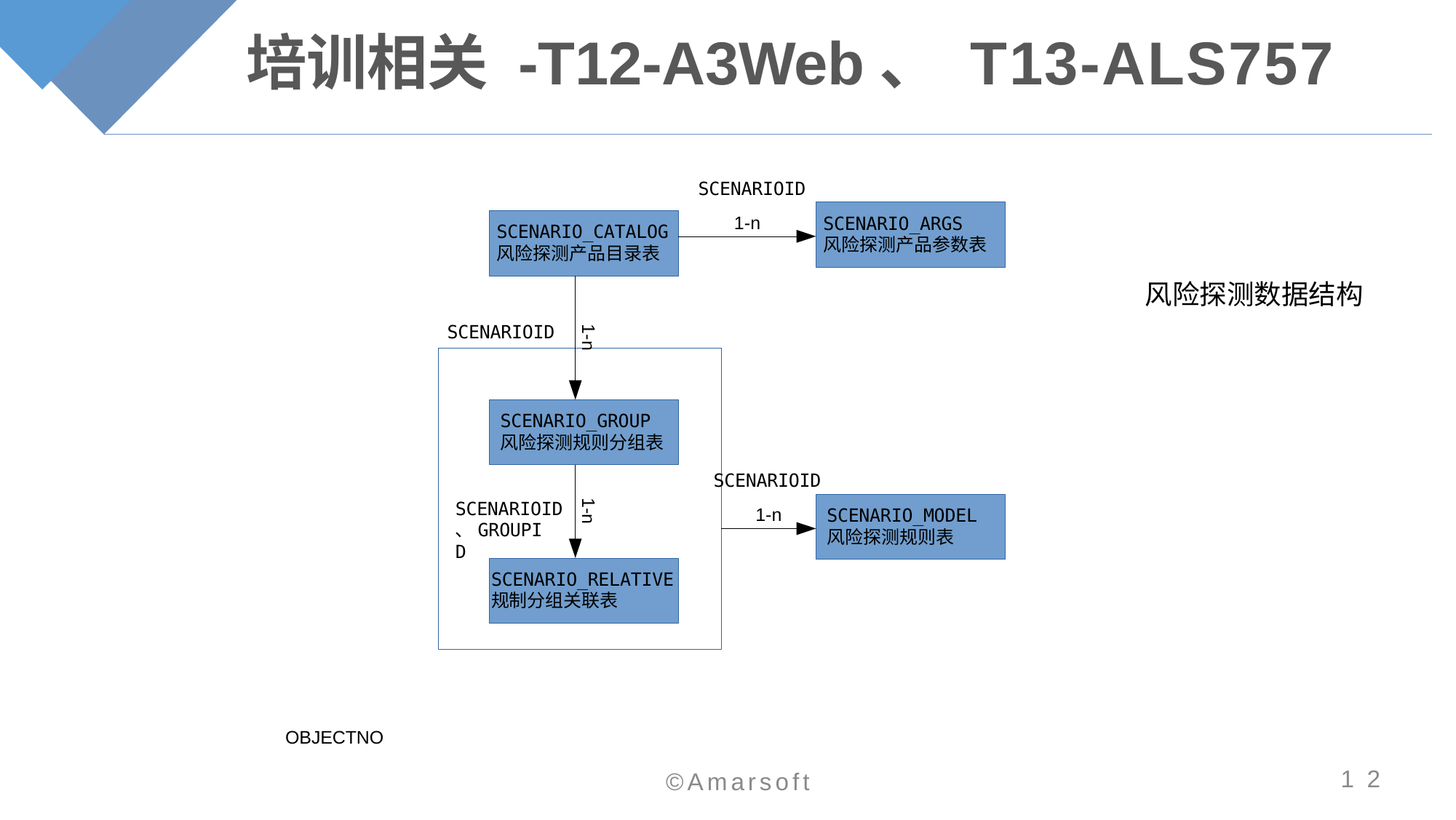

# 培训相关 -T12-A3Web、 T13-ALS757
SCENARIOID

1-n
SCENARIO_ARGS

SCENARIO_CATALOG

风险探测产品参数表

风险探测产品目录表

风险探测数据结构
SCENARIOID
1-n

SCENARIO_GROUP
风险探测规则分组表
SCENARIOID

SCENARIOID
1-n
1-n
SCENARIO_MODEL
风险探测规则表
、GROUPID

SCENARIO_RELATIVE
规制分组关联表
OBJECTNO
12
©Amarsoft